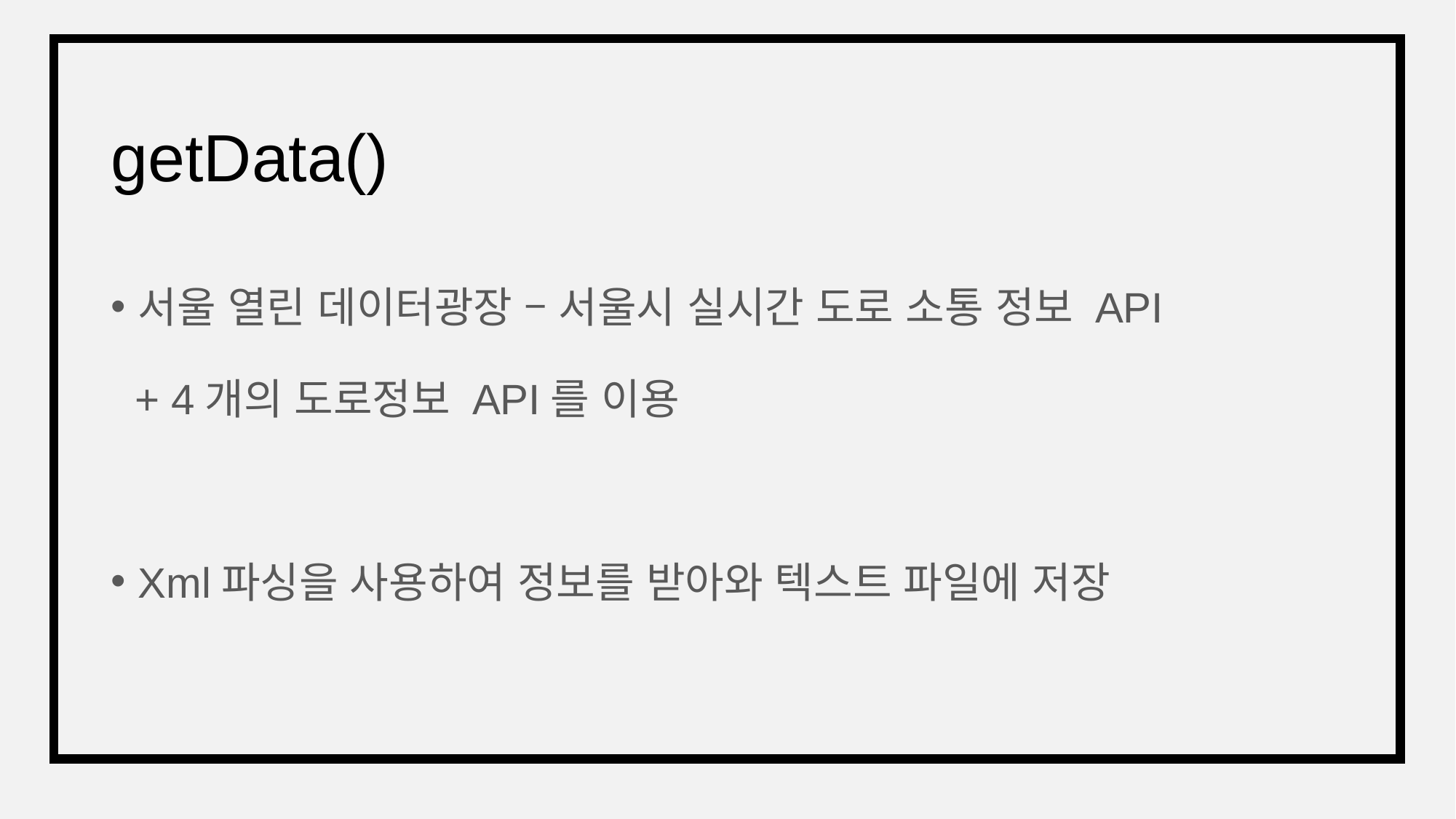

# getData()
서울 열린 데이터광장 – 서울시 실시간 도로 소통 정보 API
  + 4개의 도로정보 API를 이용

Xml파싱을 사용하여 정보를 받아와 텍스트 파일에 저장